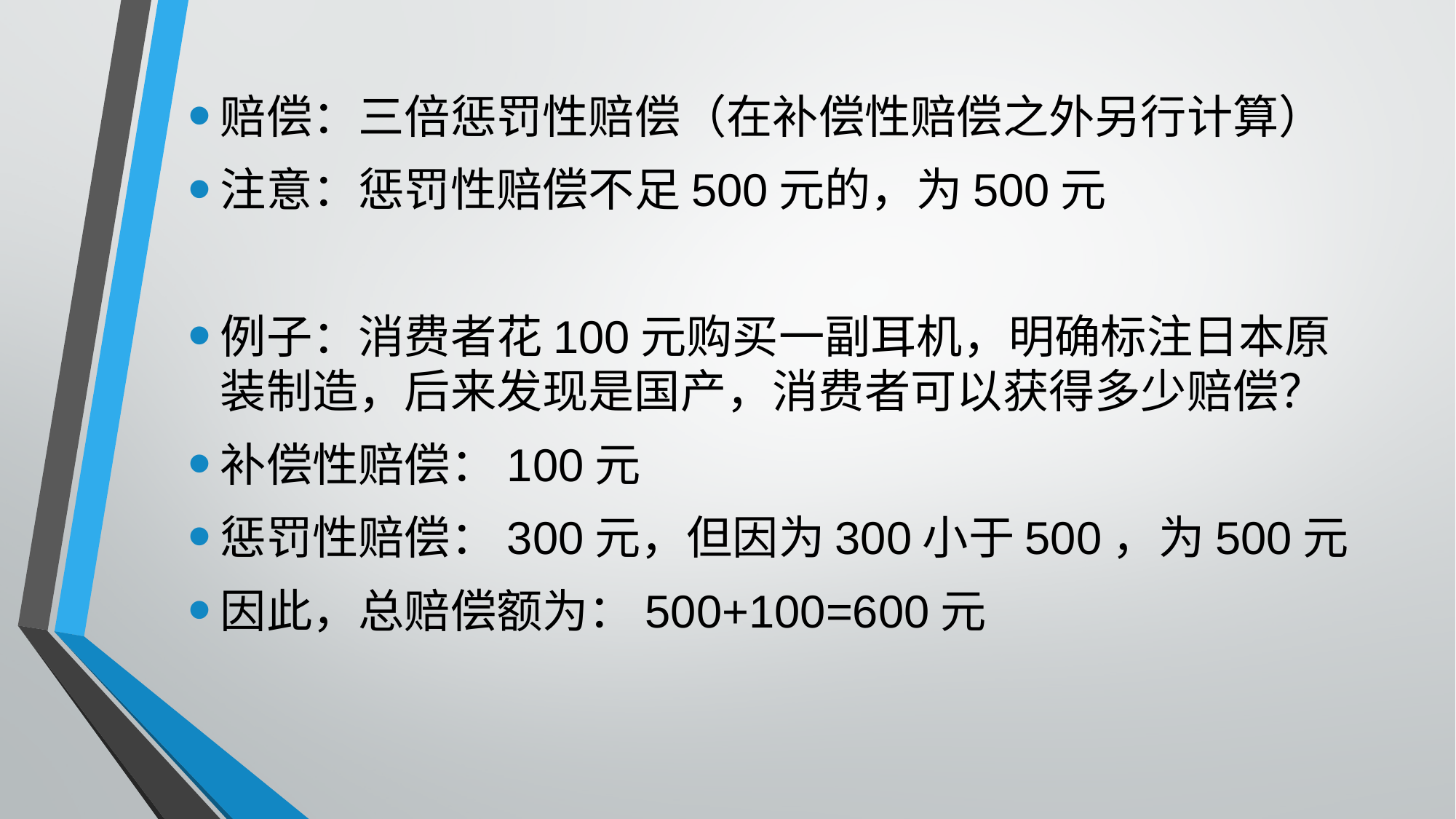

赔偿：三倍惩罚性赔偿（在补偿性赔偿之外另行计算）
注意：惩罚性赔偿不足500元的，为500元

例子：消费者花100元购买一副耳机，明确标注日本原装制造，后来发现是国产，消费者可以获得多少赔偿？
补偿性赔偿：100元
惩罚性赔偿：300元，但因为300小于500，为500元
因此，总赔偿额为：500+100=600元